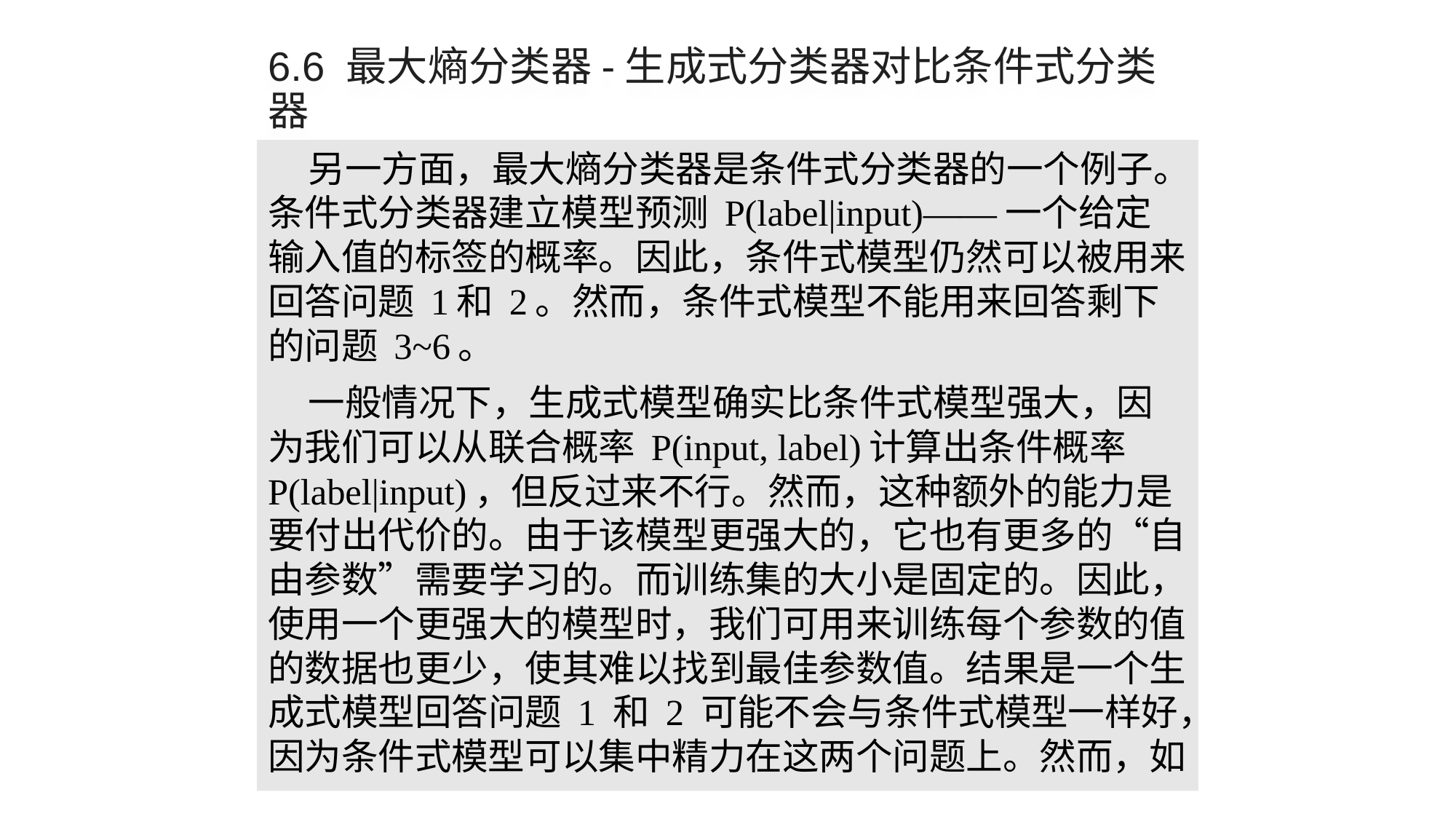

# 6.6 最大熵分类器-生成式分类器对比条件式分类器
另一方面，最大熵分类器是条件式分类器的一个例子。条件式分类器建立模型预测 P(label|input)——一个给定输入值的标签的概率。因此，条件式模型仍然可以被用来回答问题 1和 2。然而，条件式模型不能用来回答剩下的问题 3~6。
一般情况下，生成式模型确实比条件式模型强大，因为我们可以从联合概率 P(input, label)计算出条件概率 P(label|input)，但反过来不行。然而，这种额外的能力是要付出代价的。由于该模型更强大的，它也有更多的“自由参数”需要学习的。而训练集的大小是固定的。因此，使用一个更强大的模型时，我们可用来训练每个参数的值的数据也更少，使其难以找到最佳参数值。结果是一个生成式模型回答问题 1 和 2 可能不会与条件式模型一样好，因为条件式模型可以集中精力在这两个问题上。然而，如